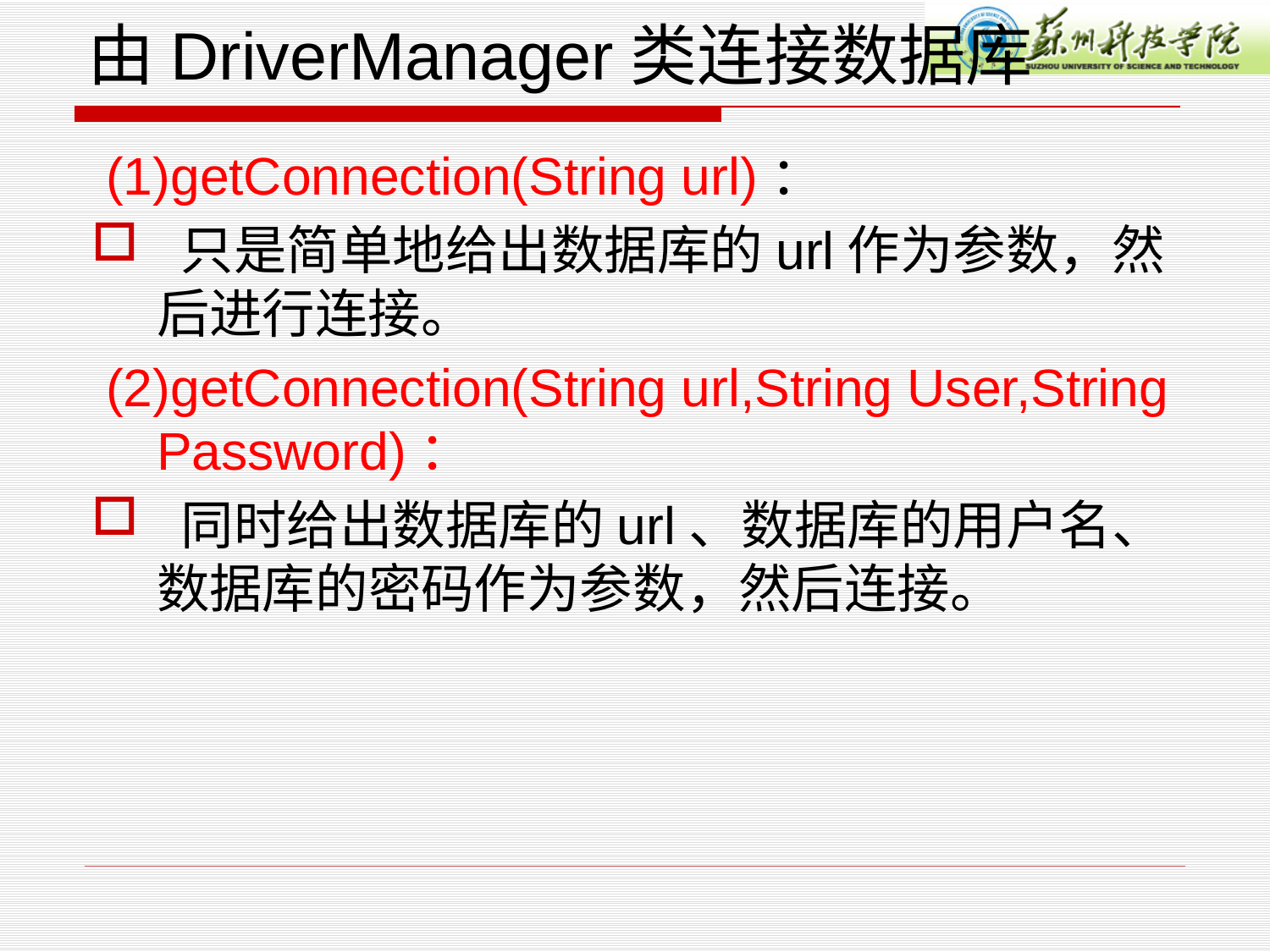

# 由DriverManager类连接数据库
 (1)getConnection(String url)：
 只是简单地给出数据库的url作为参数，然后进行连接。
 (2)getConnection(String url,String User,String Password)：
 同时给出数据库的url、数据库的用户名、数据库的密码作为参数，然后连接。